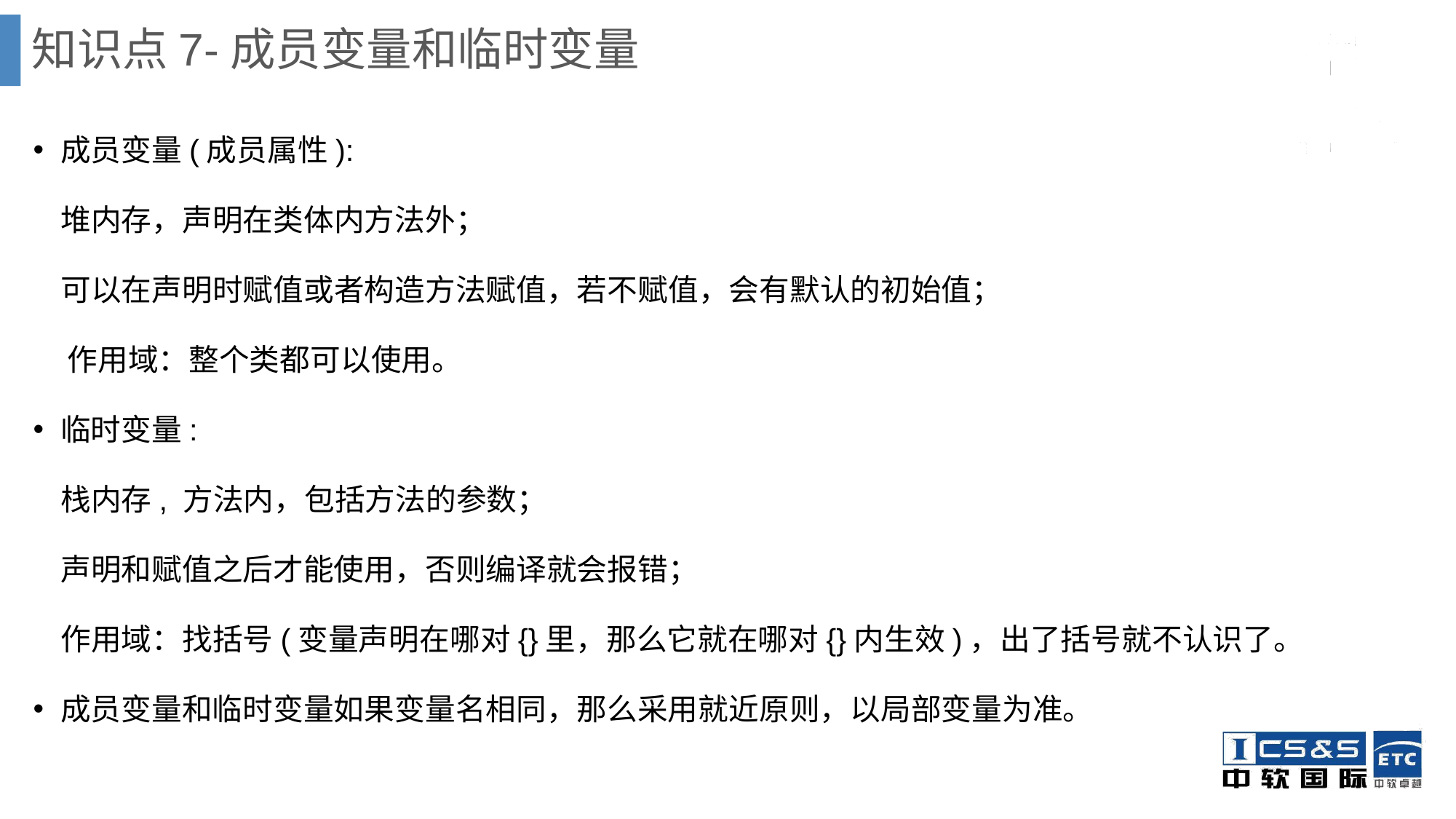

# 知识点7-成员变量和临时变量
成员变量(成员属性):
   堆内存，声明在类体内方法外；
   可以在声明时赋值或者构造方法赋值，若不赋值，会有默认的初始值；
    作用域：整个类都可以使用。
临时变量:
   栈内存, 方法内，包括方法的参数；
   声明和赋值之后才能使用，否则编译就会报错；
   作用域：找括号(变量声明在哪对{}里，那么它就在哪对{}内生效)，出了括号就不认识了。
成员变量和临时变量如果变量名相同，那么采用就近原则，以局部变量为准。